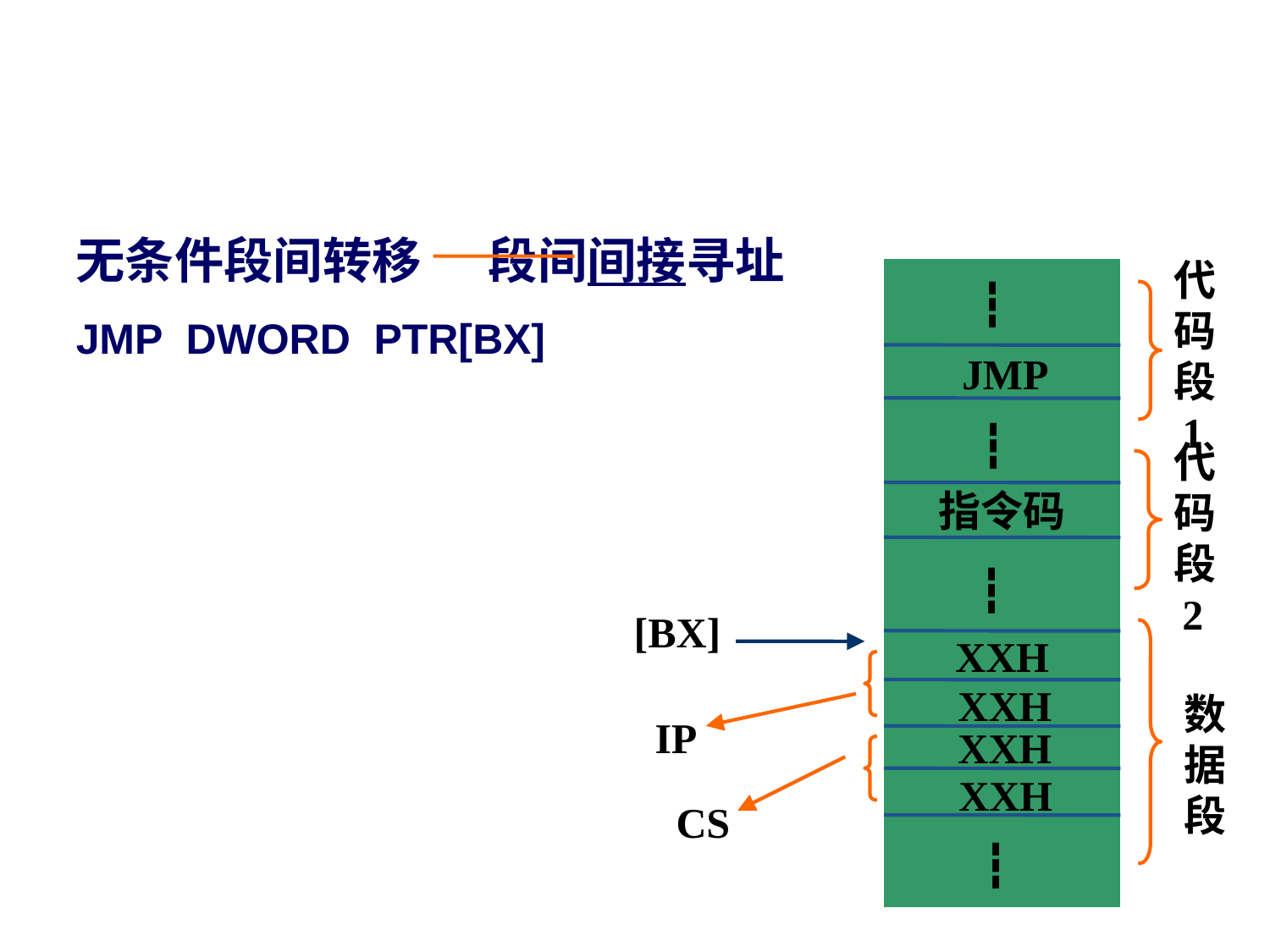

#
无条件段间转移      段间间接寻址
JMP  DWORD  PTR[BX]
代码段1

┇

JMP

┇
代码段2

指令码

┇
[BX]

XXH

XXH

数据段

IP
XXH

XXH

CS

┇